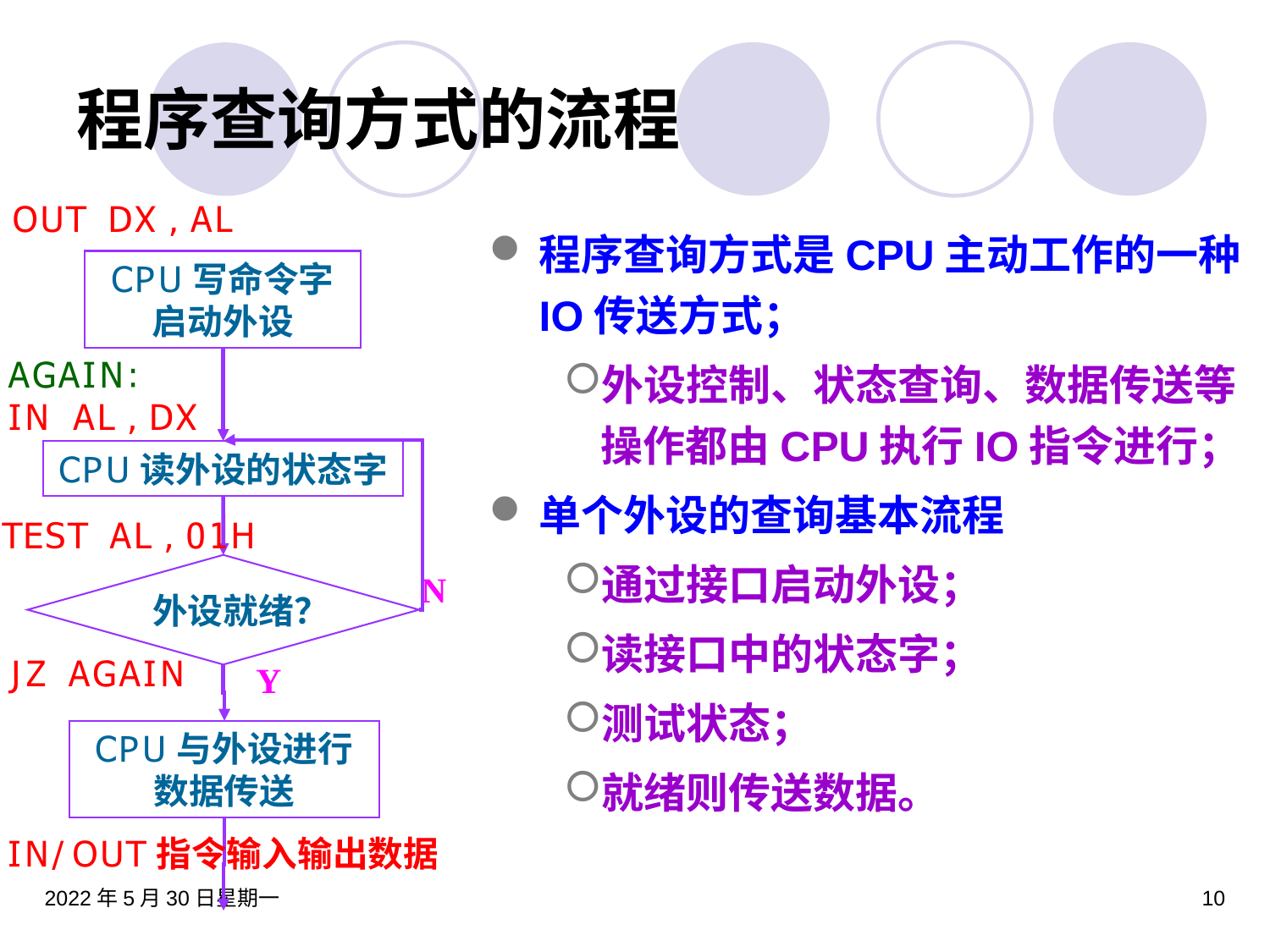

# 程序查询方式的流程
OUT  DX , AL
程序查询方式是CPU主动工作的一种IO传送方式；
外设控制、状态查询、数据传送等操作都由CPU执行IO指令进行；
单个外设的查询基本流程
通过接口启动外设；
读接口中的状态字；
测试状态；
就绪则传送数据。
CPU写命令字启动外设
AGAIN:
IN  AL , DX
CPU读外设的状态字
TEST  AL , 01H
外设就绪？
N
JZ  AGAIN
Y
CPU与外设进行数据传送
IN/OUT指令输入输出数据
2022年5月30日星期一
10